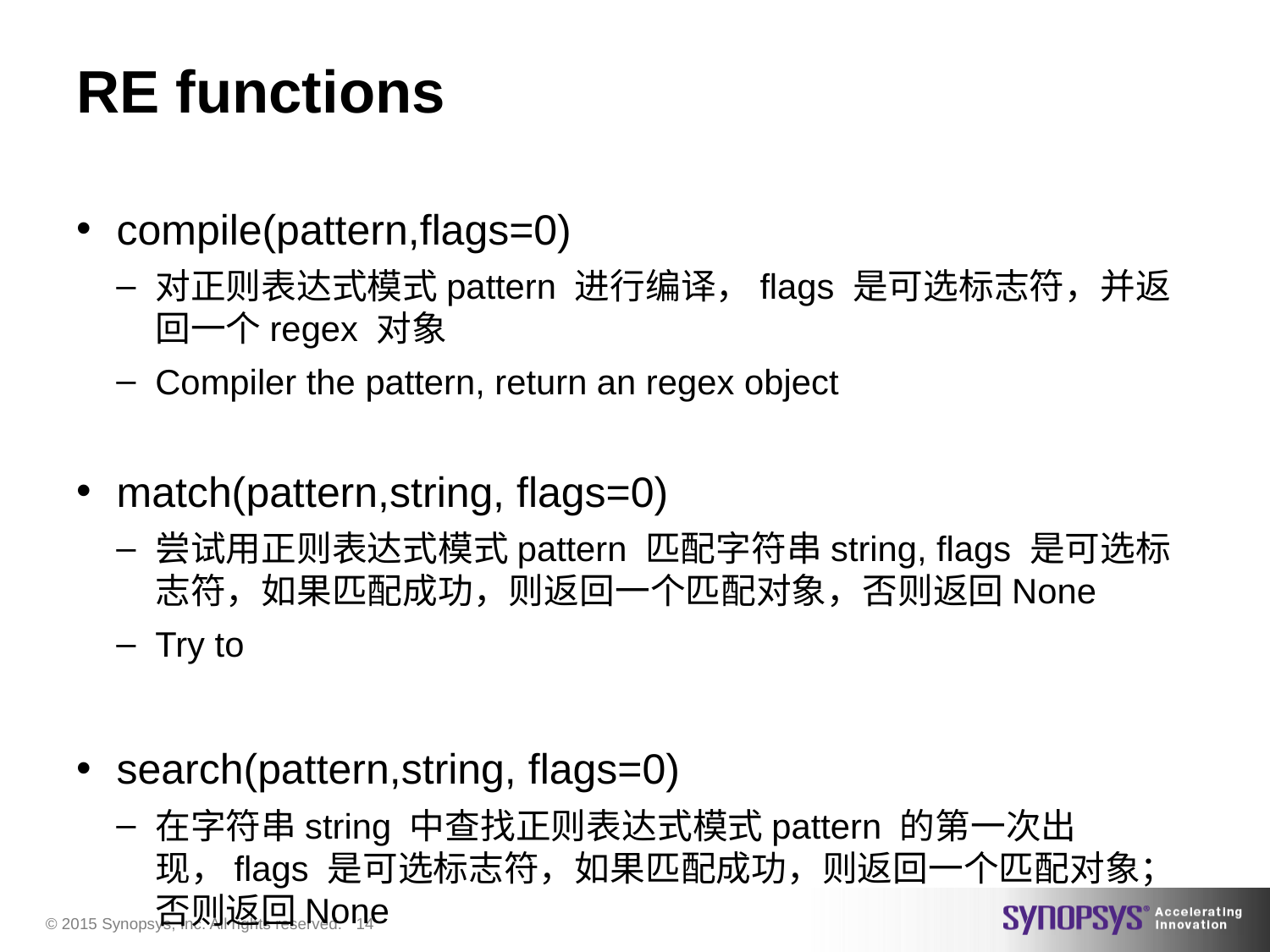

# RE functions
compile(pattern,flags=0)
对正则表达式模式pattern 进行编译，flags 是可选标志符，并返回一个regex 对象
Compiler the pattern, return an regex object

match(pattern,string, flags=0)
尝试用正则表达式模式pattern 匹配字符串string, flags 是可选标志符，如果匹配成功，则返回一个匹配对象，否则返回None
Try to

search(pattern,string, flags=0)
在字符串string 中查找正则表达式模式pattern 的第一次出现，flags 是可选标志符，如果匹配成功，则返回一个匹配对象；否则返回None